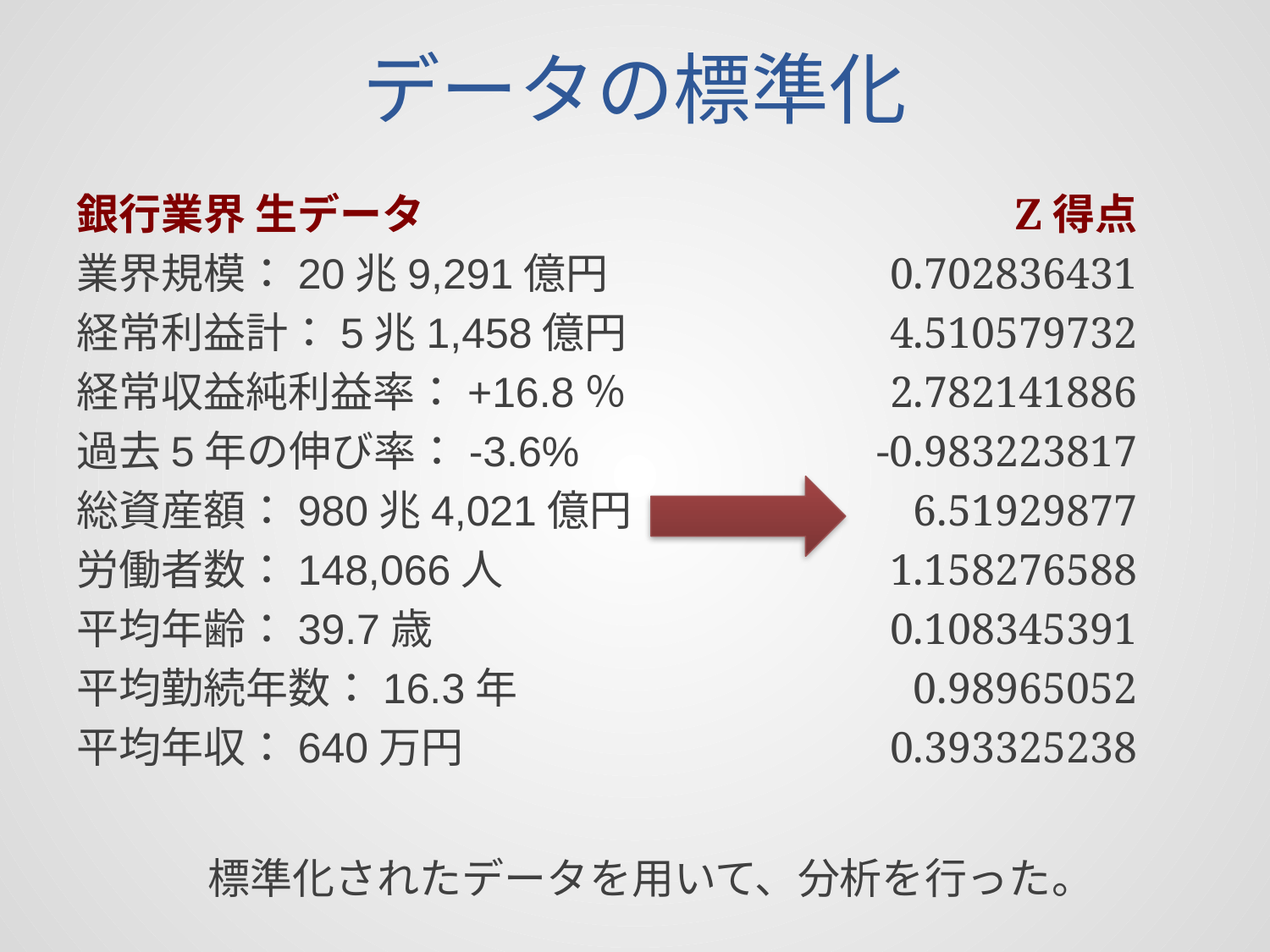

# データの標準化
銀行業界 生データ
業界規模：20兆9,291億円
経常利益計：5兆1,458億円
経常収益純利益率：+16.8％
過去5年の伸び率：-3.6%
総資産額：980兆4,021億円
労働者数：148,066人
平均年齢：39.7歳
平均勤続年数：16.3年
平均年収：640万円

Z得点
0.702836431
4.510579732
2.782141886
-0.983223817
6.51929877
1.158276588
0.108345391
0.98965052
0.393325238

標準化されたデータを用いて、分析を行った。